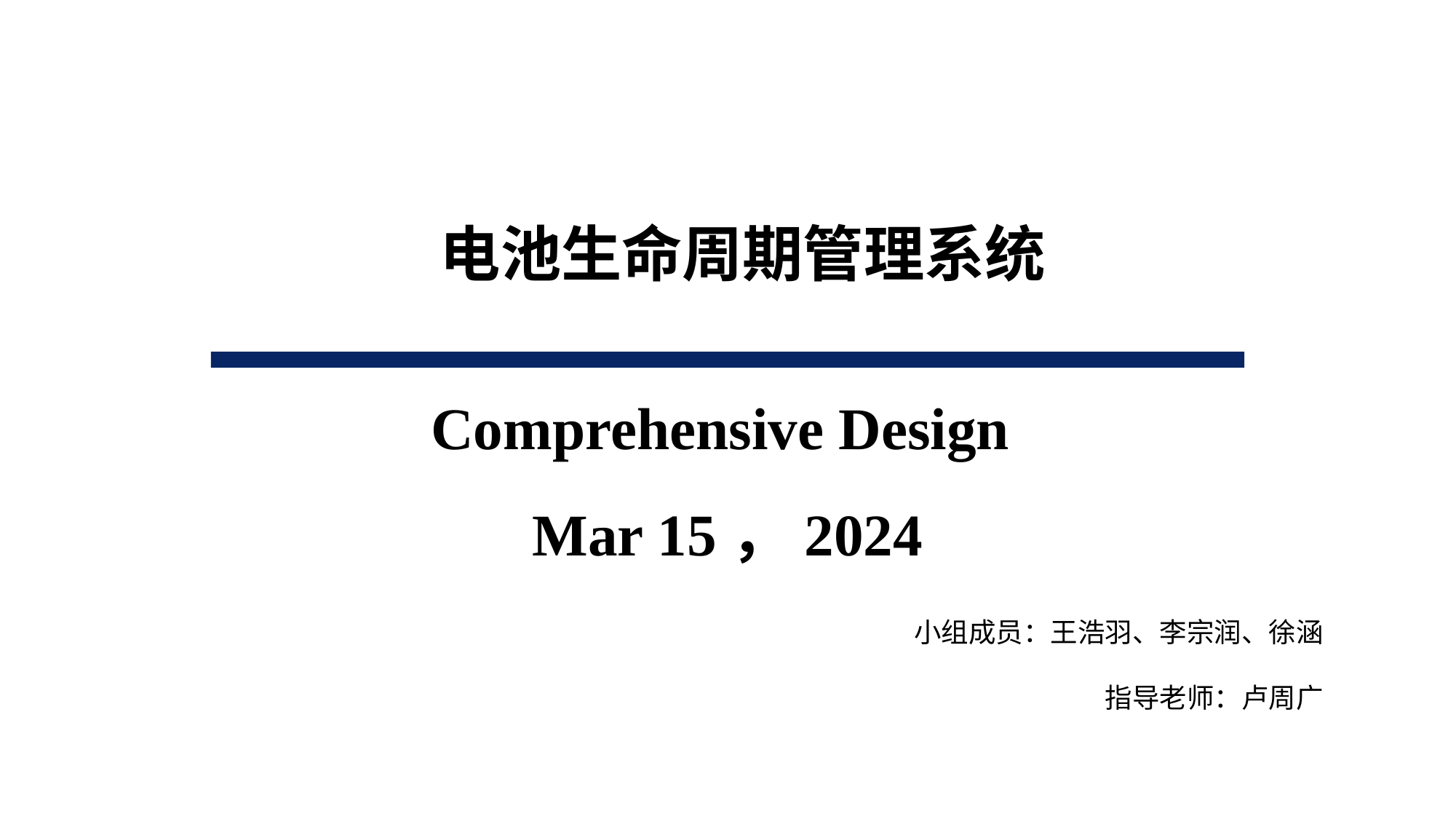

# 电池生命周期管理系统

Comprehensive Design
Mar 15，2024
小组成员：王浩羽、李宗润、徐涵

指导老师：卢周广